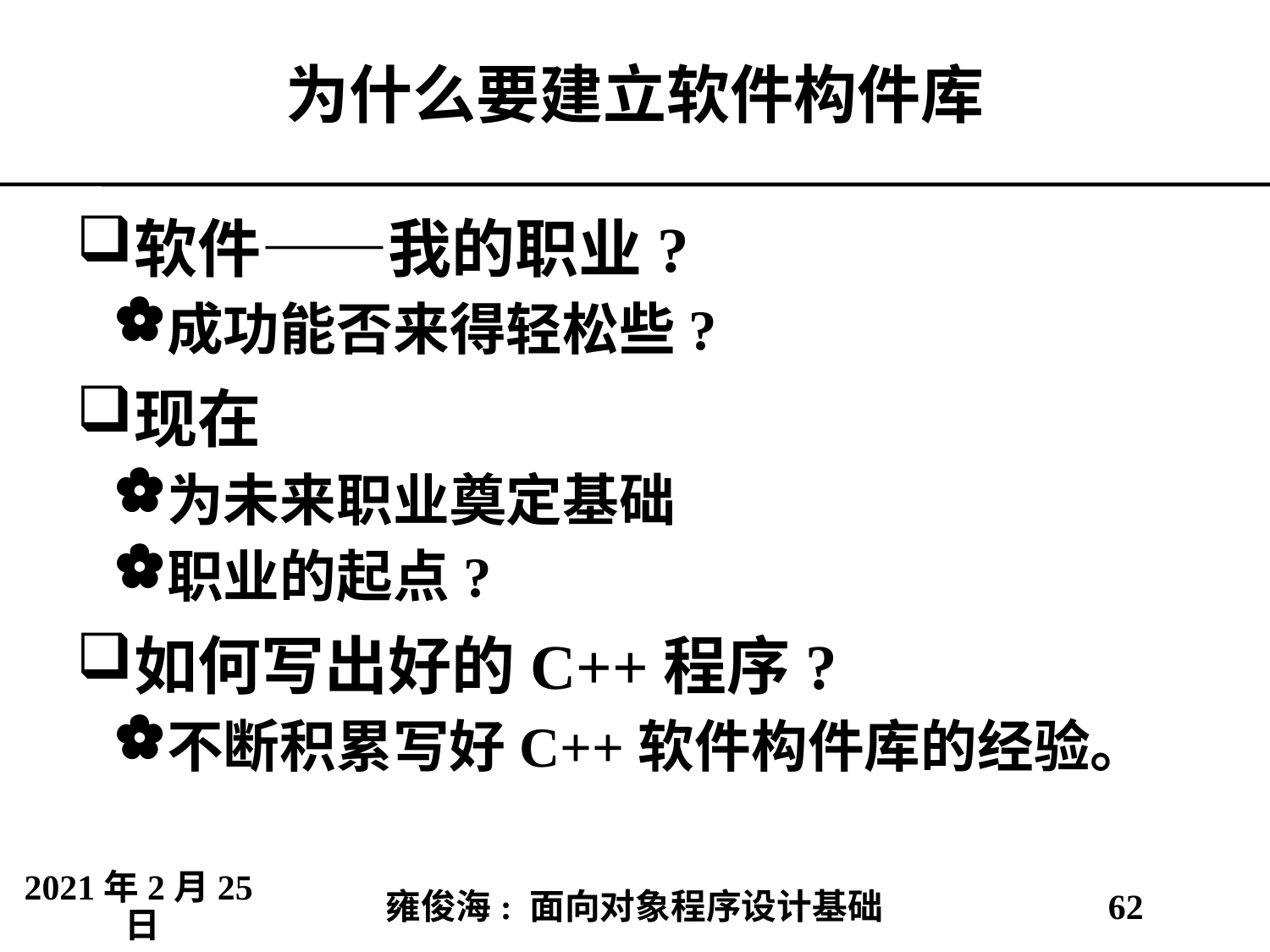

# 为什么要建立软件构件库

软件——我的职业?
成功能否来得轻松些?
现在
为未来职业奠定基础
职业的起点?
如何写出好的C++程序?
不断积累写好C++软件构件库的经验。
2021年2月25日
雍俊海: 面向对象程序设计基础
62